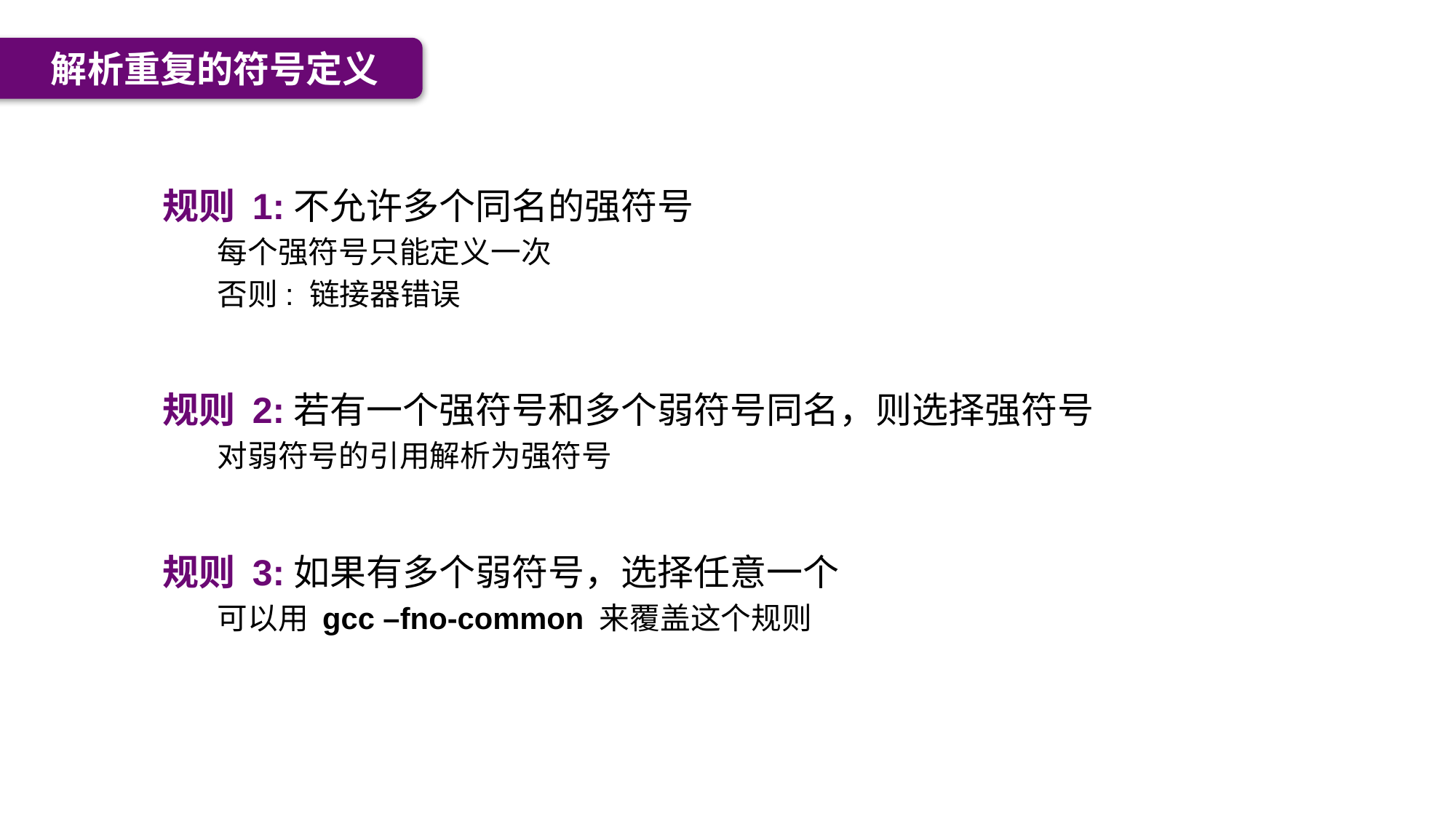

解析重复的符号定义
规则 1:不允许多个同名的强符号
每个强符号只能定义一次
否则: 链接器错误

规则 2:若有一个强符号和多个弱符号同名，则选择强符号
对弱符号的引用解析为强符号

规则 3:如果有多个弱符号，选择任意一个
可以用 gcc –fno-common 来覆盖这个规则